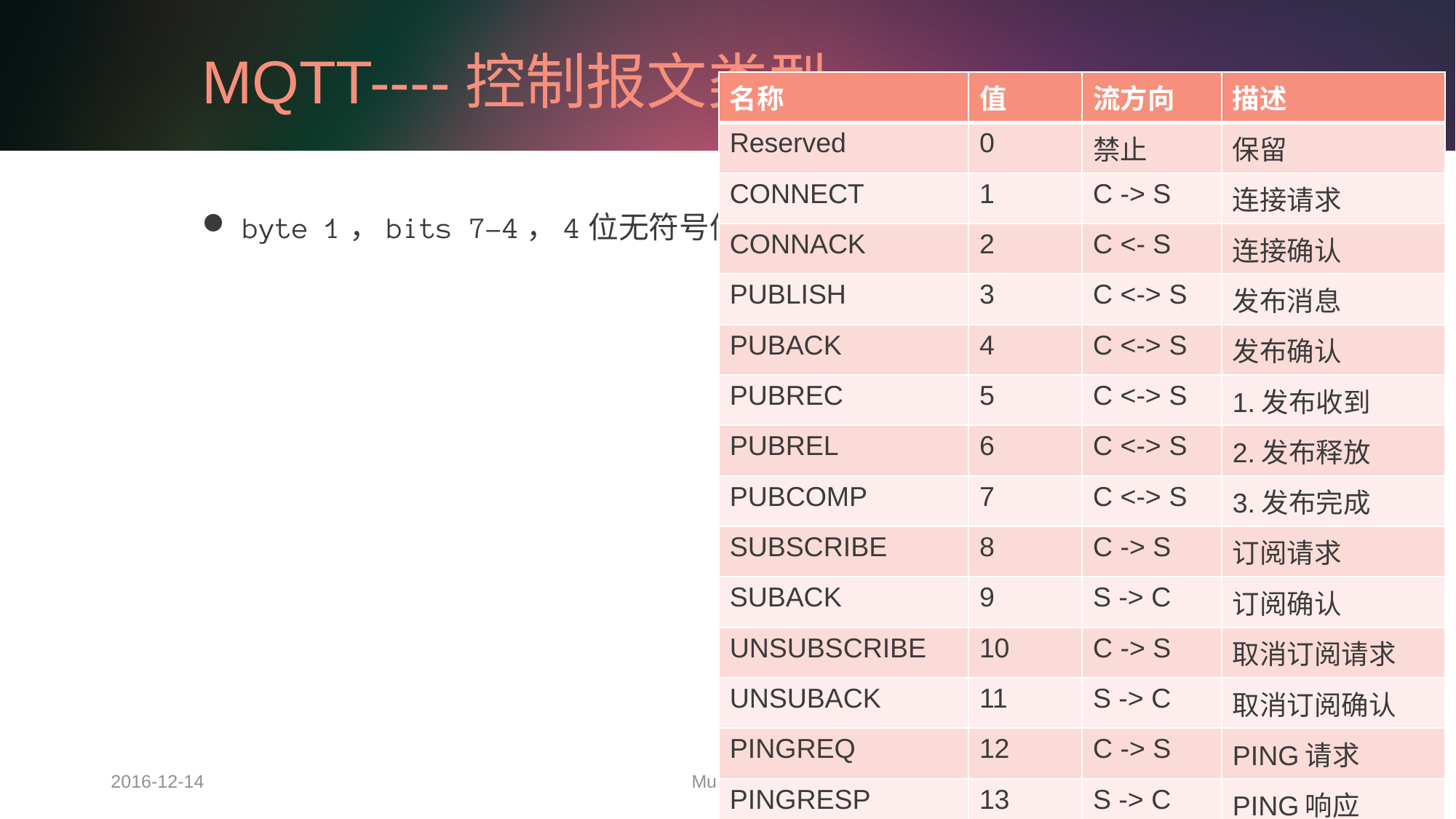

# MQTT----控制报文类型
| 名称 | 值 | 流方向 | 描述 |
| --- | --- | --- | --- |
| Reserved | 0 | 禁止 | 保留 |
| CONNECT | 1 | C -> S | 连接请求 |
| CONNACK | 2 | C <- S | 连接确认 |
| PUBLISH | 3 | C <-> S | 发布消息 |
| PUBACK | 4 | C <-> S | 发布确认 |
| PUBREC | 5 | C <-> S | 1.发布收到 |
| PUBREL | 6 | C <-> S | 2.发布释放 |
| PUBCOMP | 7 | C <-> S | 3.发布完成 |
| SUBSCRIBE | 8 | C -> S | 订阅请求 |
| SUBACK | 9 | S -> C | 订阅确认 |
| UNSUBSCRIBE | 10 | C -> S | 取消订阅请求 |
| UNSUBACK | 11 | S -> C | 取消订阅确认 |
| PINGREQ | 12 | C -> S | PING请求 |
| PINGRESP | 13 | S -> C | PING响应 |
| DISCONNECT | 14 | C -> S | 断开连接 |
| Reserved | 15 | 禁止 | 保留 |
byte 1，bits 7-4，4位无符号值

2016-12-14
Mu,Yang
10